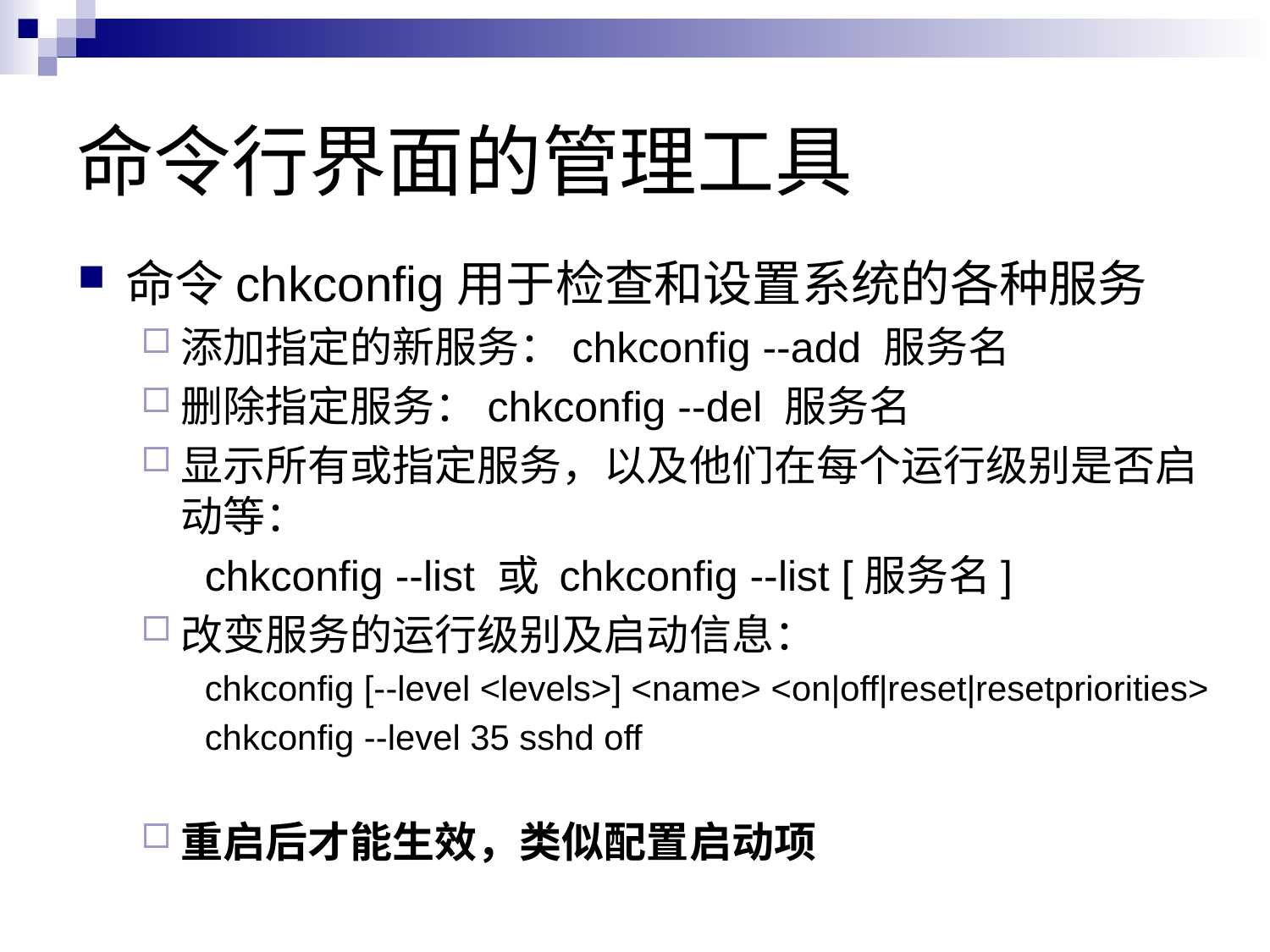

# 命令行界面的管理工具
命令chkconfig用于检查和设置系统的各种服务
添加指定的新服务：chkconfig --add 服务名
删除指定服务：chkconfig --del 服务名
显示所有或指定服务，以及他们在每个运行级别是否启动等：
chkconfig --list 或 chkconfig --list [服务名]
改变服务的运行级别及启动信息：
chkconfig [--level <levels>] <name> <on|off|reset|resetpriorities>
chkconfig --level 35 sshd off

重启后才能生效，类似配置启动项